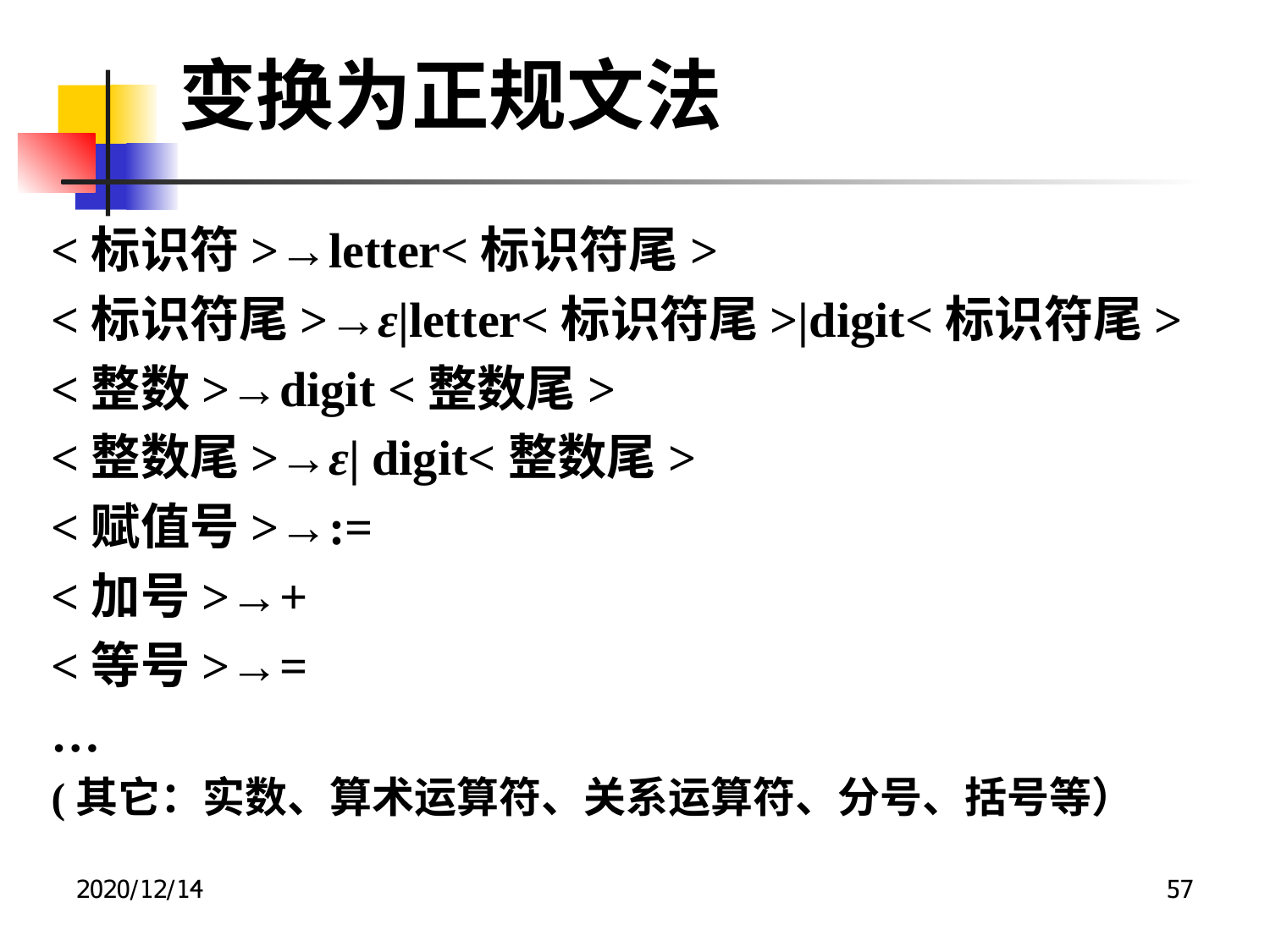

变换为正规文法
<标识符>→letter<标识符尾>
<标识符尾>→ε|letter<标识符尾>|digit<标识符尾>
<整数>→digit <整数尾>
<整数尾>→ε| digit<整数尾>
<赋值号>→:=
<加号>→+
<等号>→=
…
(其它：实数、算术运算符、关系运算符、分号、括号等）
2020/12/14
57